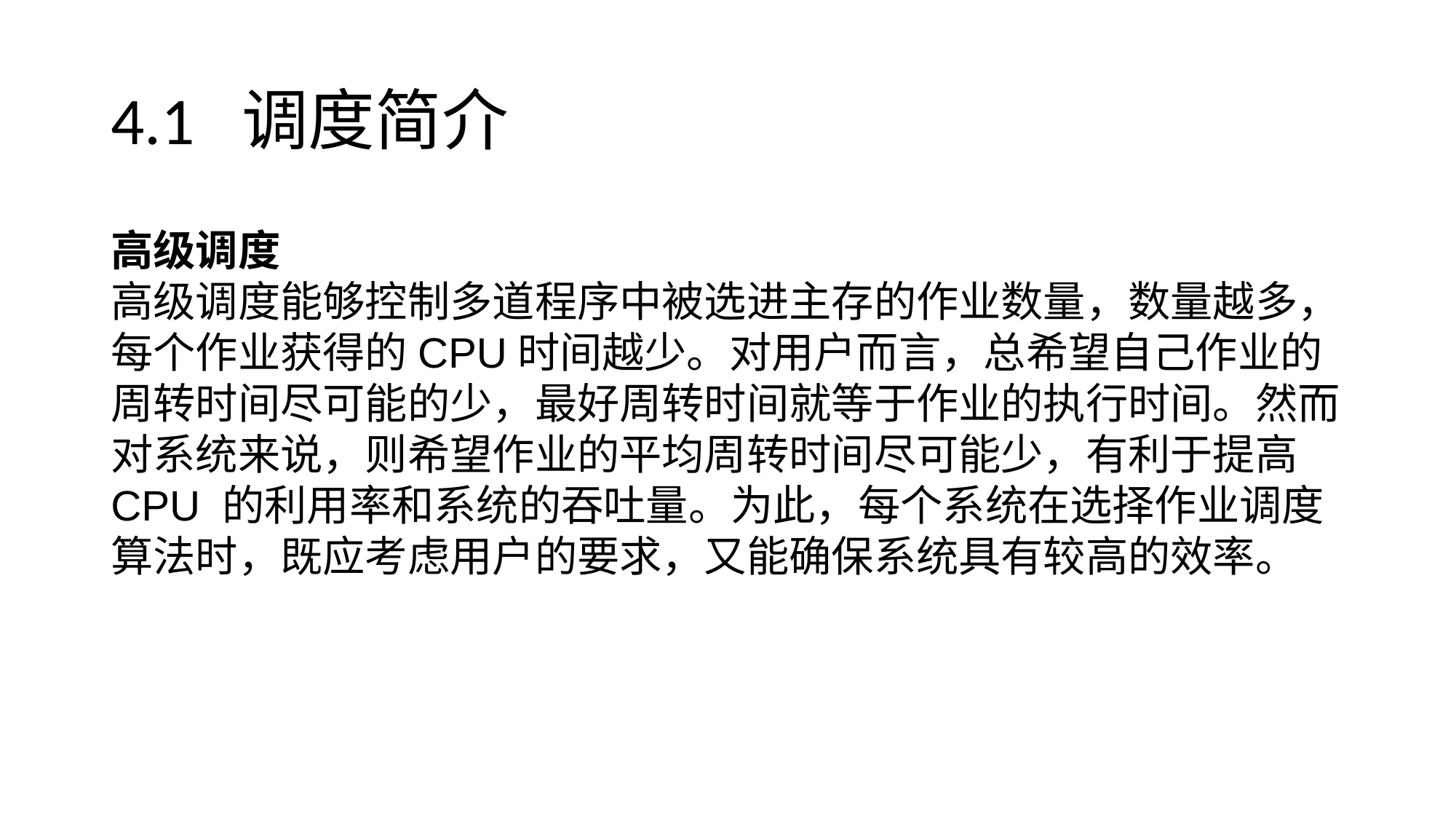

4.1  调度简介
高级调度
高级调度能够控制多道程序中被选进主存的作业数量，数量越多，每个作业获得的CPU时间越少。对用户而言，总希望自己作业的周转时间尽可能的少，最好周转时间就等于作业的执行时间。然而对系统来说，则希望作业的平均周转时间尽可能少，有利于提高CPU 的利用率和系统的吞吐量。为此，每个系统在选择作业调度算法时，既应考虑用户的要求，又能确保系统具有较高的效率。
3